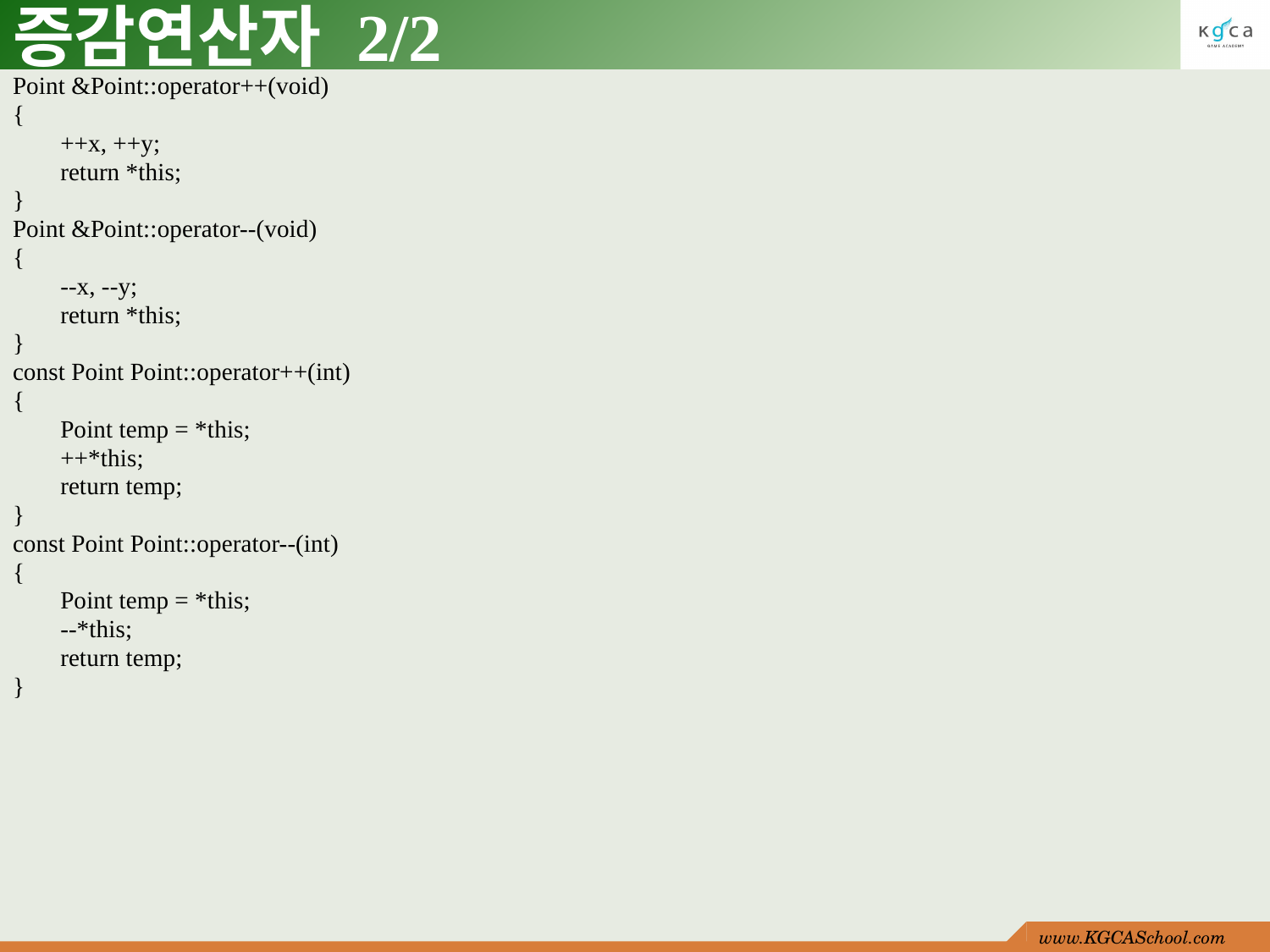

# 증감연산자 2/2
Point &Point::operator++(void)
{
	++x, ++y;
	return *this;
}
Point &Point::operator--(void)
{
	--x, --y;
	return *this;
}
const Point Point::operator++(int)
{
	Point temp = *this;
	++*this;
	return temp;
}
const Point Point::operator--(int)
{
	Point temp = *this;
	--*this;
	return temp;
}